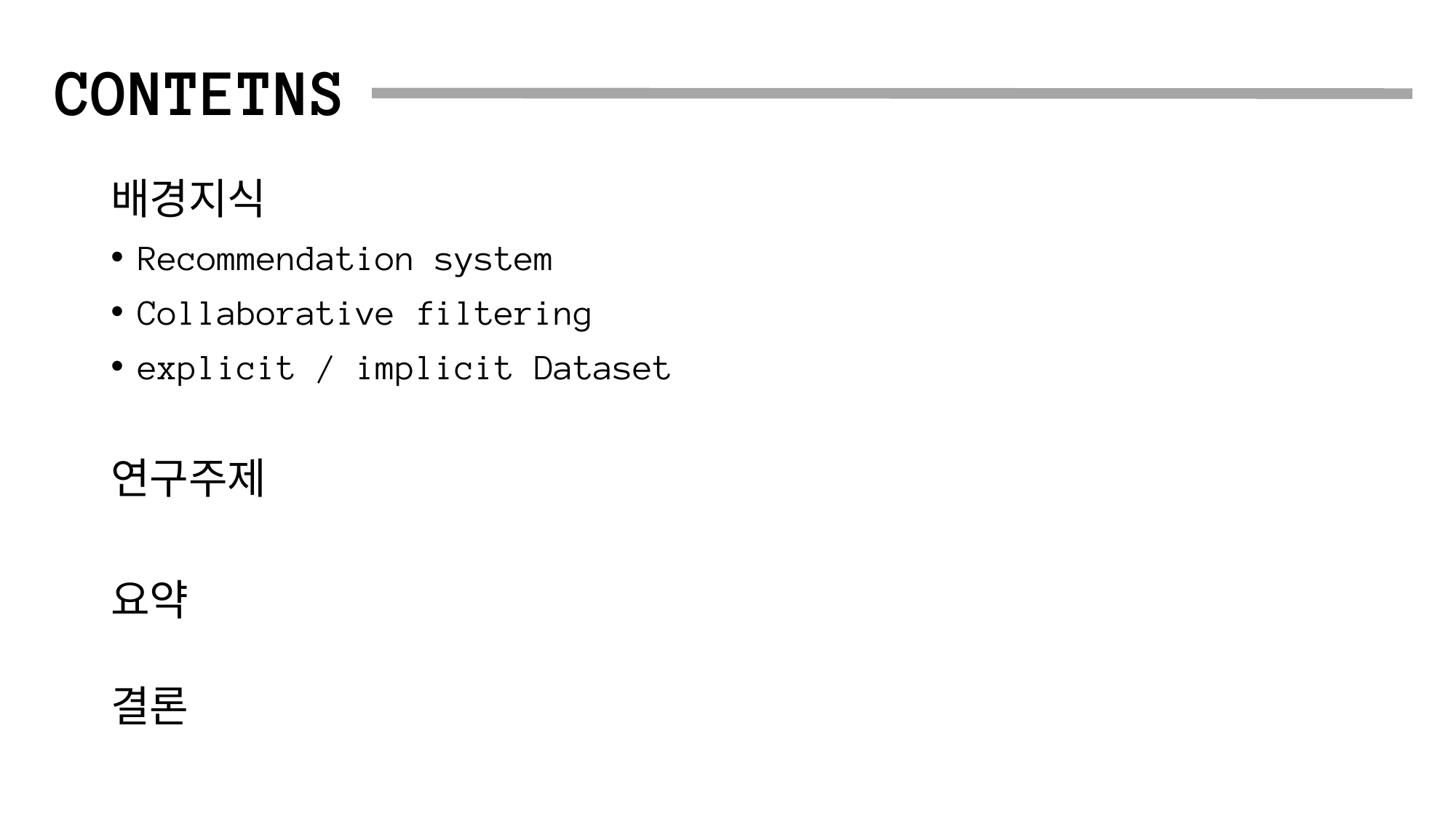

# CONTETNS
배경지식
Recommendation system
Collaborative filtering
explicit / implicit Dataset

연구주제

요약
결론